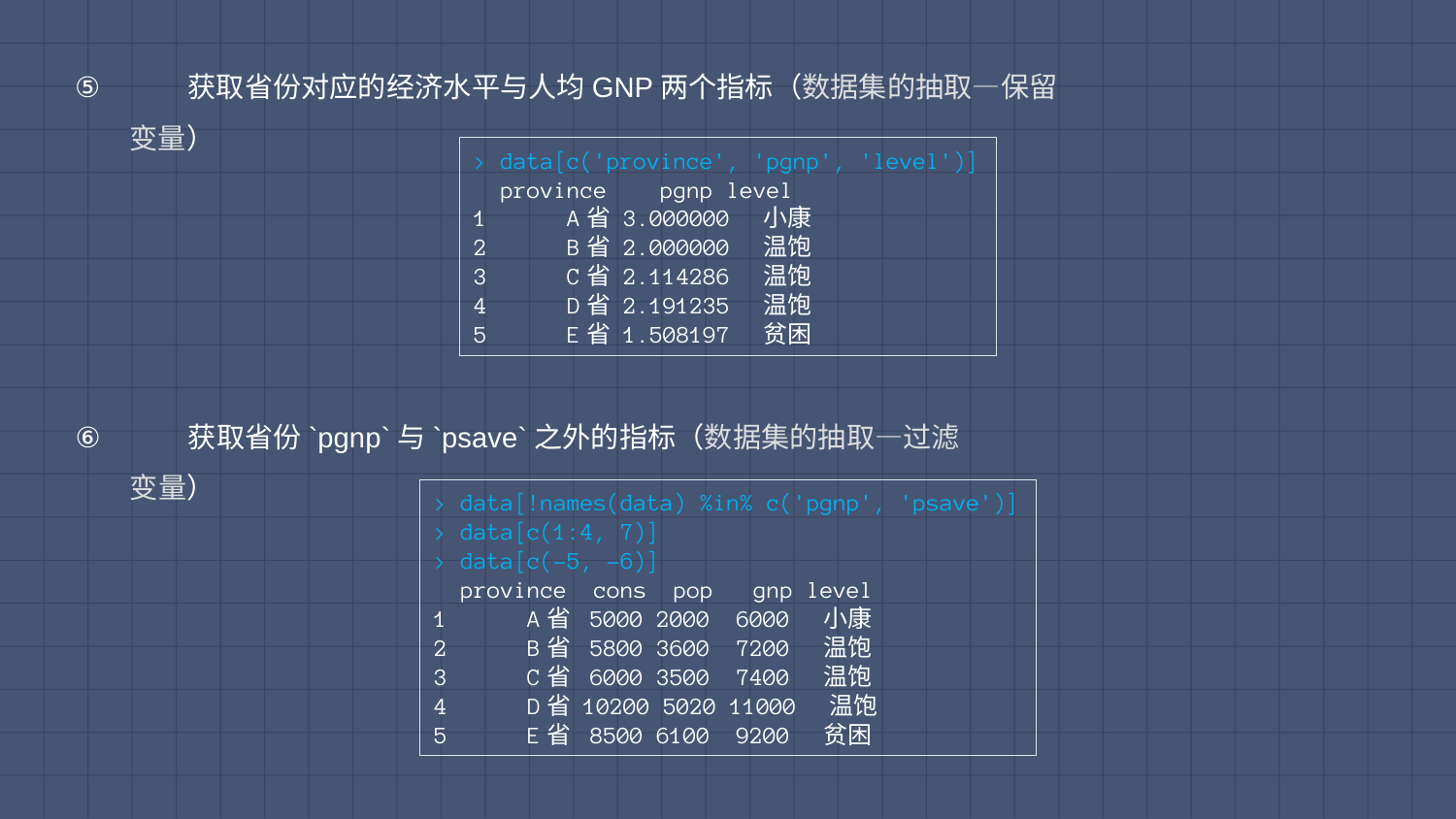

获取省份对应的经济水平与人均GNP两个指标（数据集的抽取—保留变量）
> data[c('province', 'pgnp', 'level')]
  province    pgnp level
1      A省 3.000000  小康
2      B省 2.000000  温饱
3      C省 2.114286  温饱
4      D省 2.191235  温饱
5      E省 1.508197  贫困
	获取省份`pgnp`与`psave`之外的指标（数据集的抽取—过滤变量）
> data[!names(data) %in% c('pgnp', 'psave')]
> data[c(1:4, 7)]
> data[c(-5, -6)]
  province  cons  pop   gnp level
1      A省  5000 2000  6000  小康
2      B省  5800 3600  7200  温饱
3      C省  6000 3500  7400  温饱
4      D省 10200 5020 11000  温饱
5      E省  8500 6100  9200  贫困